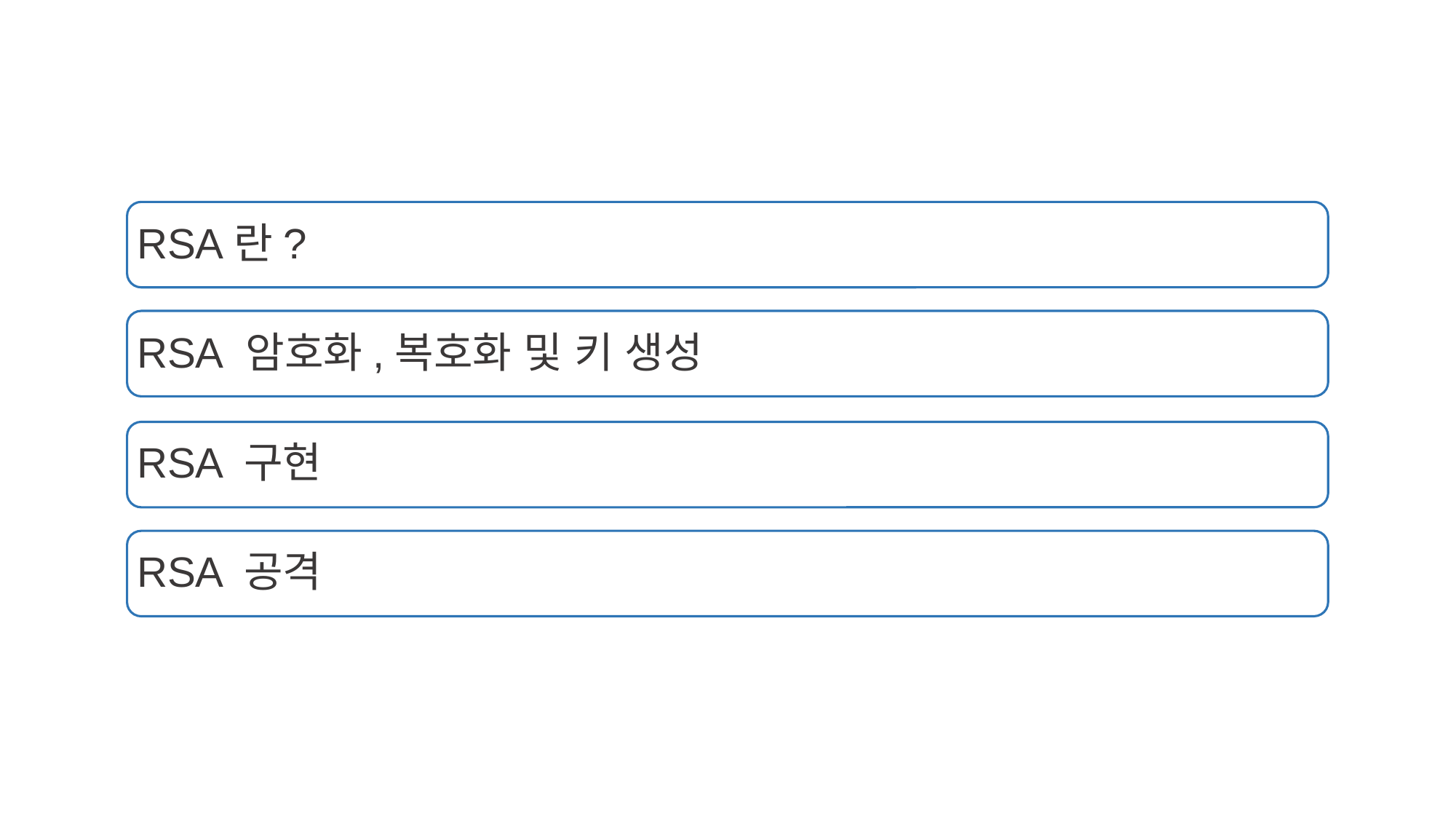

RSA란?
RSA 암호화,복호화 및 키 생성
RSA 구현
RSA 공격